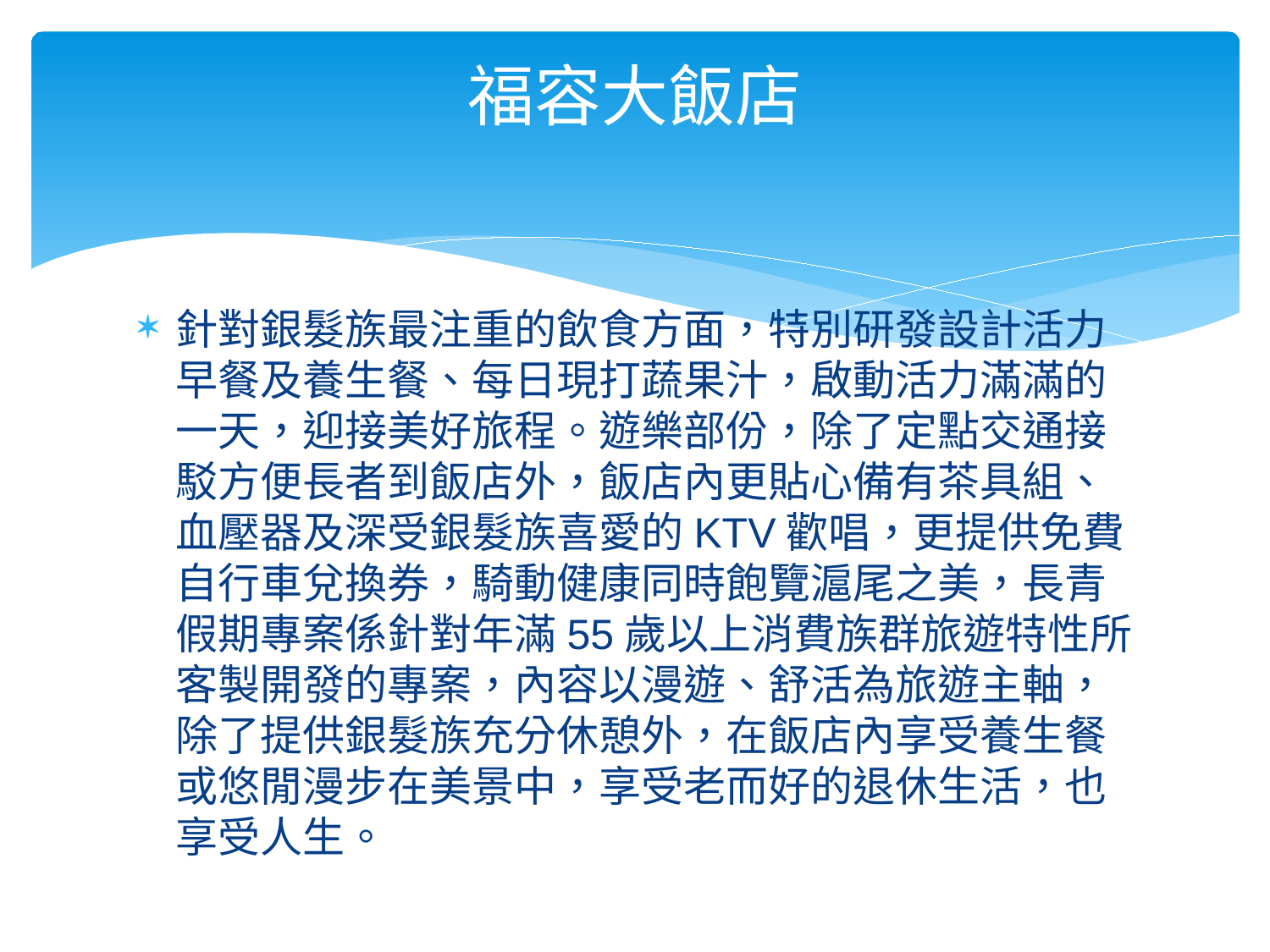

# 福容大飯店
針對銀髮族最注重的飲食方面，特別研發設計活力早餐及養生餐、每日現打蔬果汁，啟動活力滿滿的一天，迎接美好旅程。遊樂部份，除了定點交通接駁方便長者到飯店外，飯店內更貼心備有茶具組、血壓器及深受銀髮族喜愛的KTV歡唱，更提供免費自行車兌換券，騎動健康同時飽覽滬尾之美，長青假期專案係針對年滿55歲以上消費族群旅遊特性所客製開發的專案，內容以漫遊、舒活為旅遊主軸，除了提供銀髮族充分休憩外，在飯店內享受養生餐或悠閒漫步在美景中，享受老而好的退休生活，也享受人生。